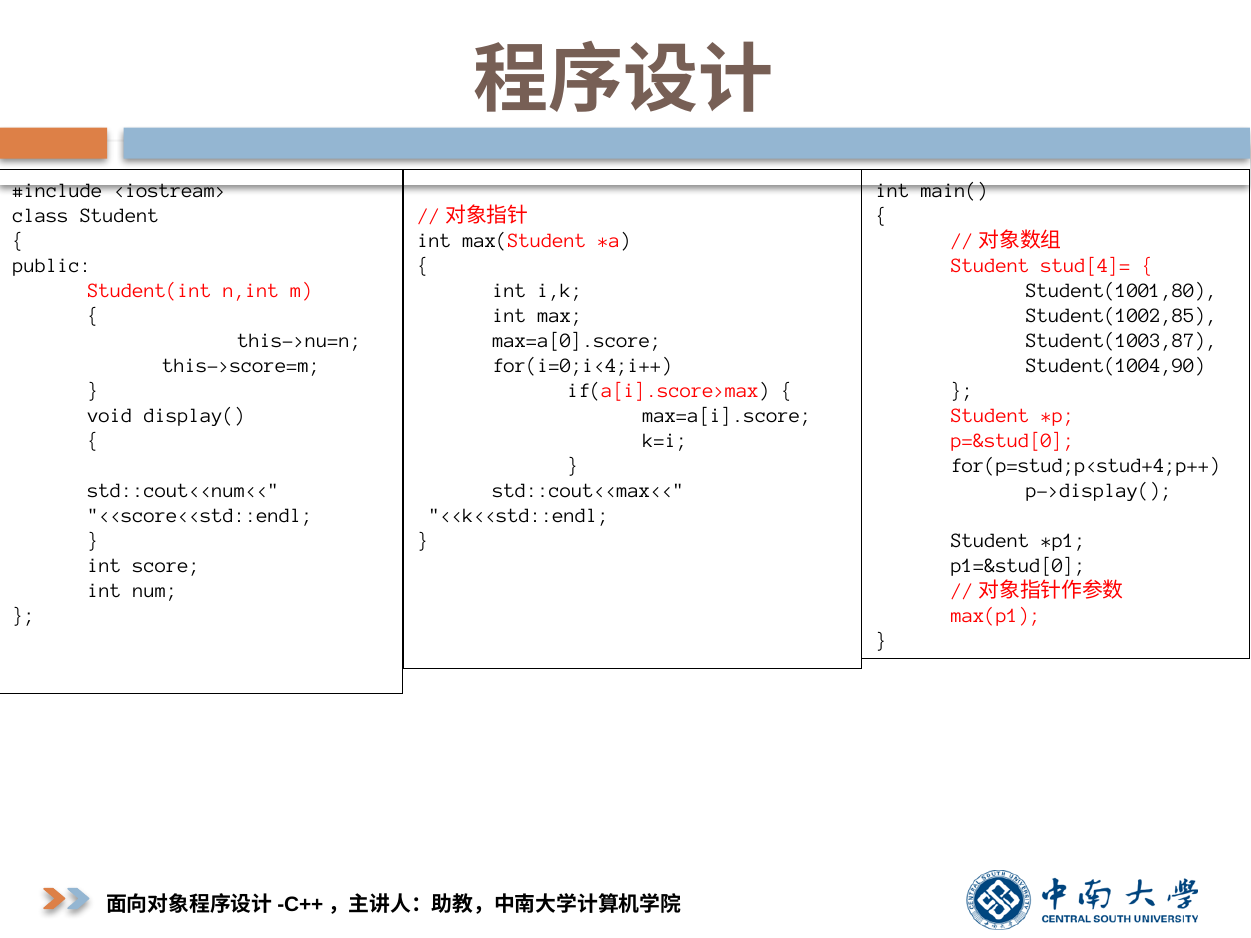

# 程序设计
#include <iostream>
class Student
{
public:
Student(int n,int m)
{
	this->nu=n;
this->score=m;
}
void display()
{
	std::cout<<num<<" "<<score<<std::endl;
}
int score;
int num;
};

//对象指针
int max(Student *a)
{
int i,k;
int max;
max=a[0].score;
for(i=0;i<4;i++)
if(a[i].score>max) {
max=a[i].score;
k=i;
}
std::cout<<max<<"
 "<<k<<std::endl;
}

int main()
{
//对象数组
Student stud[4]= {
Student(1001,80),
Student(1002,85),
Student(1003,87),
Student(1004,90)
};
Student *p;
p=&stud[0];
for(p=stud;p<stud+4;p++)
p->display();

Student *p1;
p1=&stud[0];
//对象指针作参数
max(p1);
}